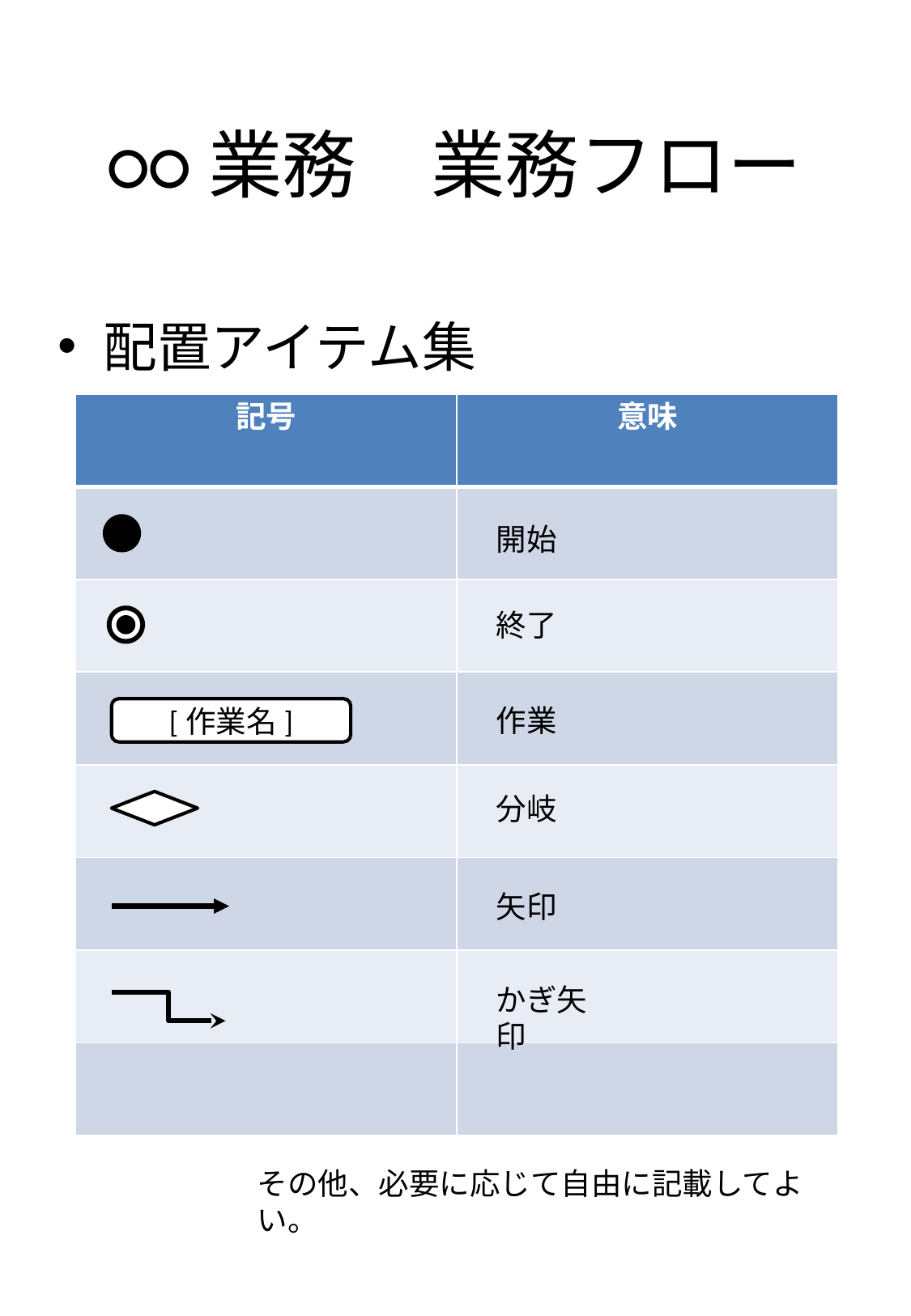

# ○○業務　業務フロー
配置アイテム集
| 記号 | 意味 |
| --- | --- |
|  |  |
|  |  |
|  |  |
|  |  |
|  |  |
|  |  |
|  |  |

開始
終了

作業
[作業名]
分岐

矢印
かぎ矢印
その他、必要に応じて自由に記載してよい。